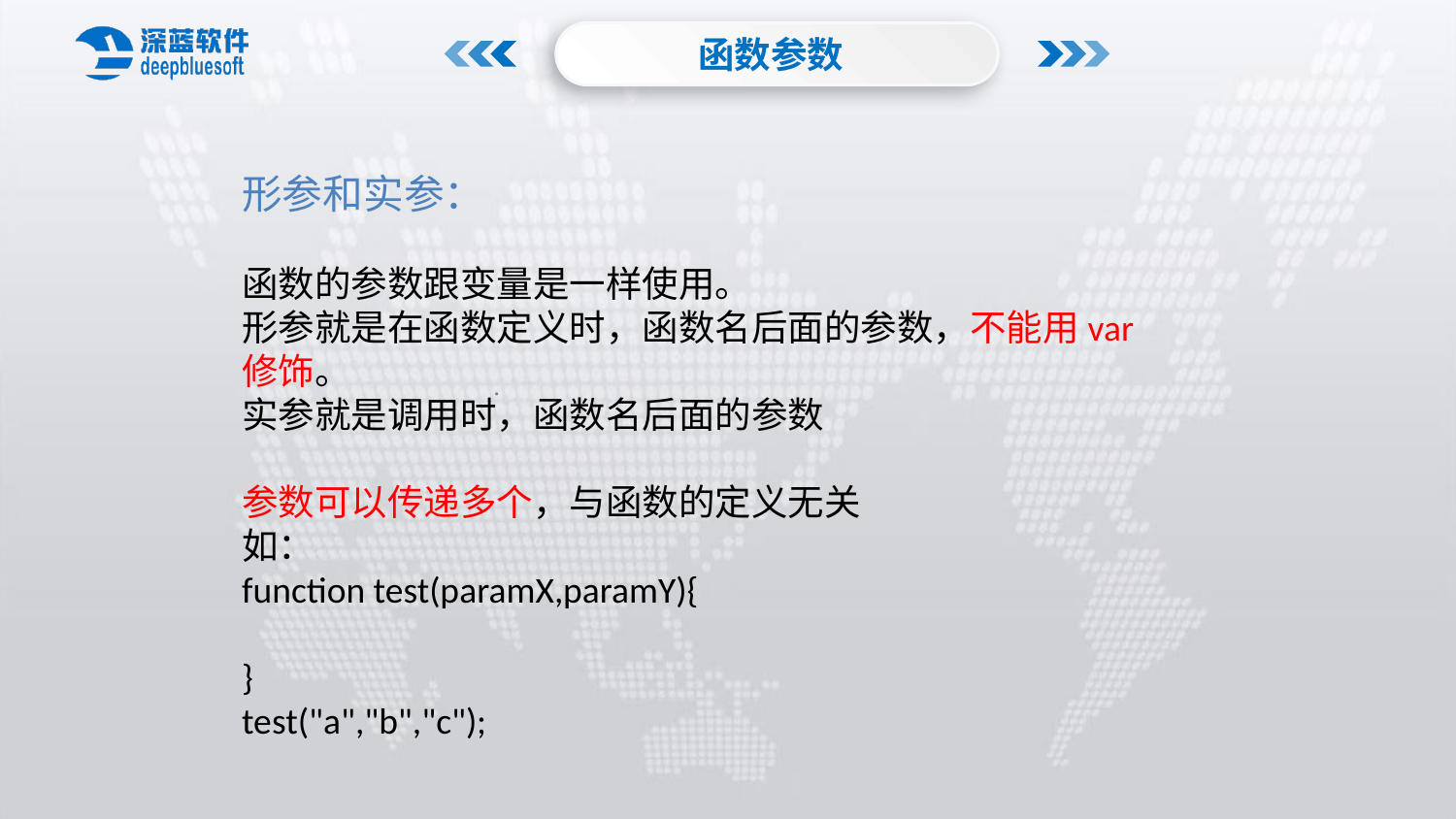

函数参数

形参和实参：

函数的参数跟变量是一样使用。
形参就是在函数定义时，函数名后面的参数，不能用var修饰。
实参就是调用时，函数名后面的参数

参数可以传递多个，与函数的定义无关
如：
function test(paramX,paramY){

}
test("a","b","c");